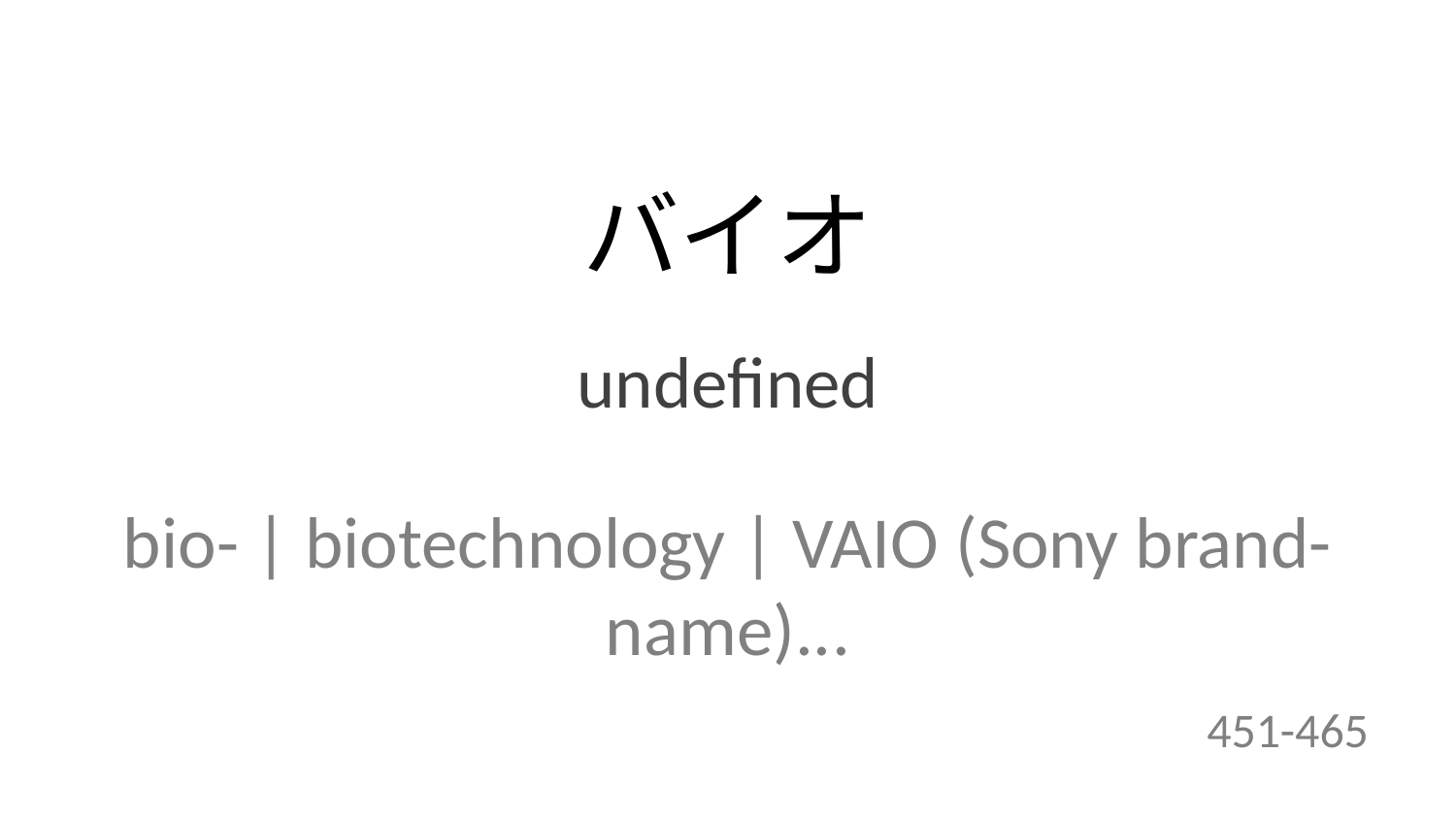

バイオ

undefined
bio- | biotechnology | VAIO (Sony brand-name)...
451-465